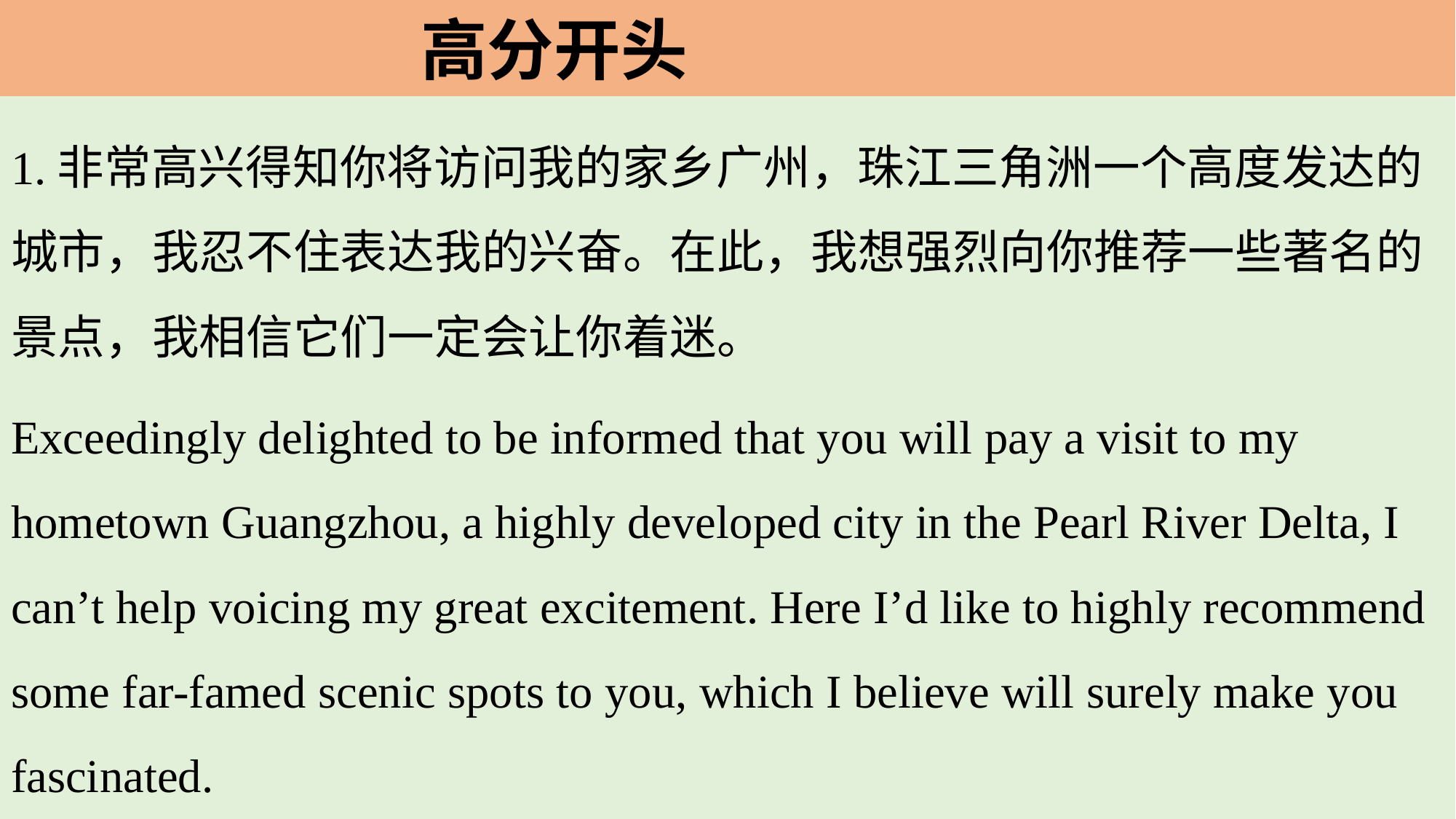

高分开头
1.非常高兴得知你将访问我的家乡广州，珠江三角洲一个高度发达的城市，我忍不住表达我的兴奋。在此，我想强烈向你推荐一些著名的景点，我相信它们一定会让你着迷。
Exceedingly delighted to be informed that you will pay a visit to my hometown Guangzhou, a highly developed city in the Pearl River Delta, I can’t help voicing my great excitement. Here I’d like to highly recommend some far-famed scenic spots to you, which I believe will surely make you fascinated.